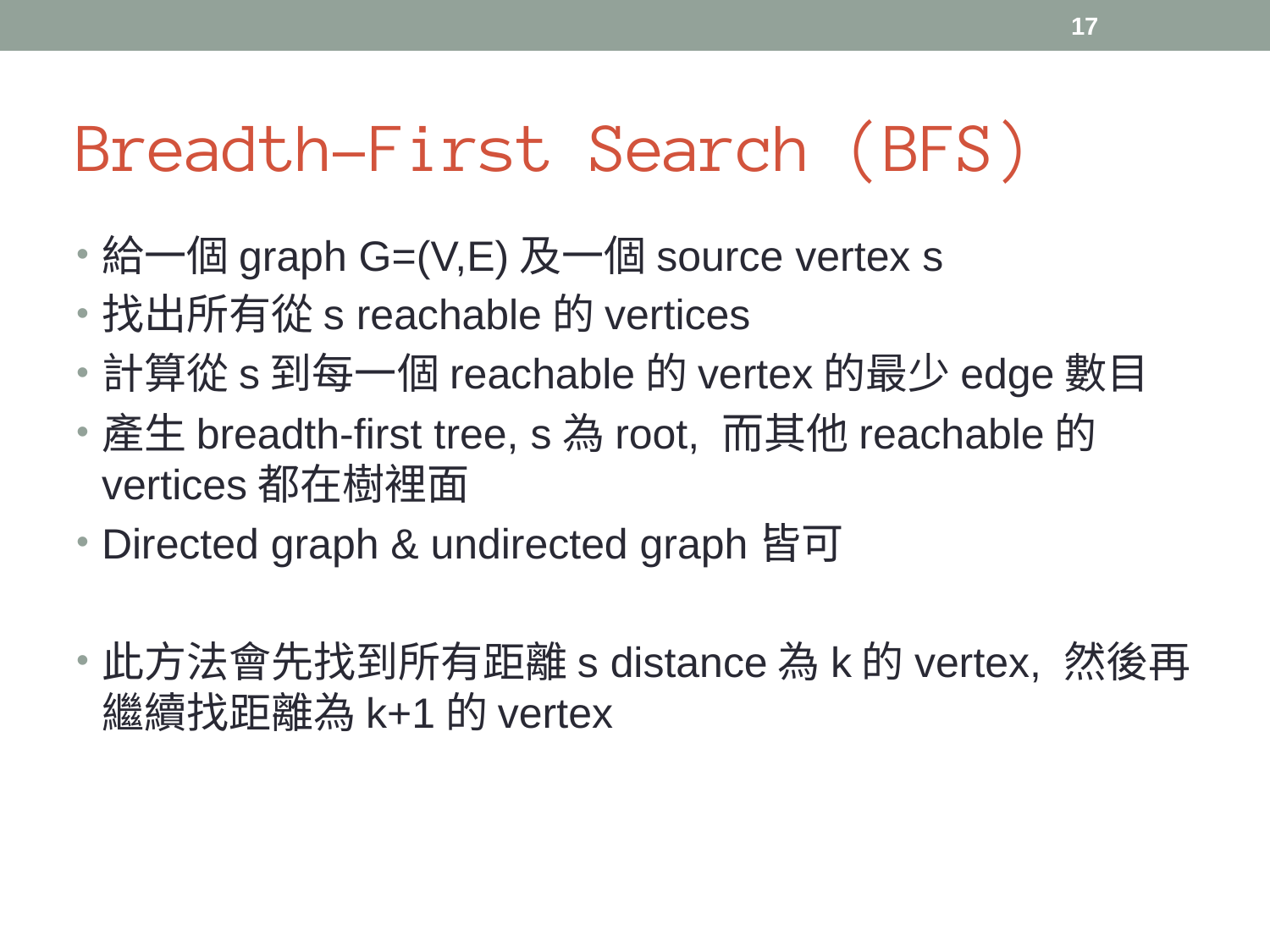

17
# Breadth-First Search (BFS)
給一個graph G=(V,E)及一個source vertex s
找出所有從s reachable的vertices
計算從s到每一個reachable的vertex的最少edge數目
產生breadth-first tree, s為root, 而其他reachable的vertices都在樹裡面
Directed graph & undirected graph皆可

此方法會先找到所有距離s distance為k的vertex, 然後再繼續找距離為k+1的vertex